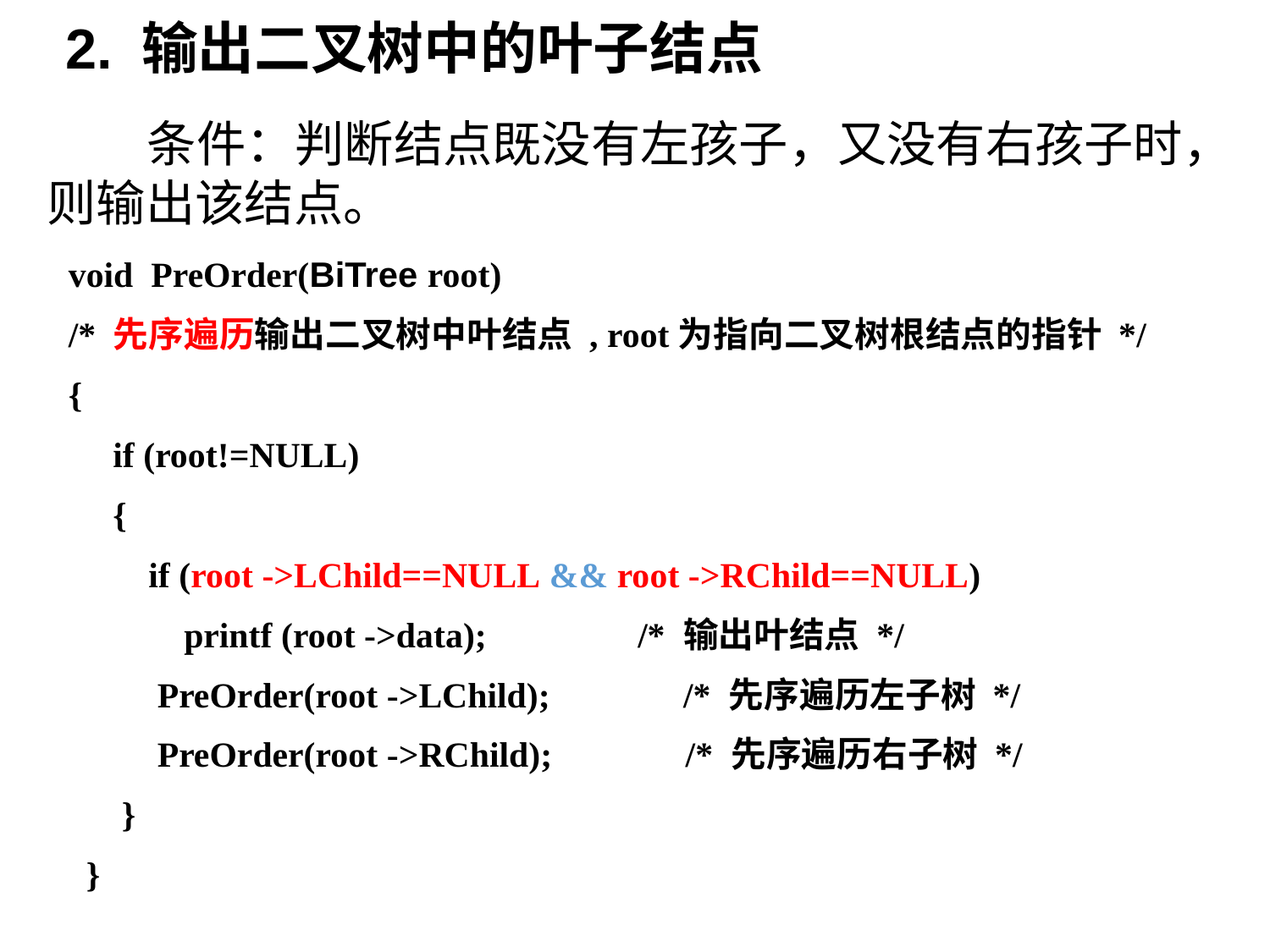

2. 输出二叉树中的叶子结点
        条件：判断结点既没有左孩子，又没有右孩子时，则输出该结点。
void  PreOrder(BiTree root)
/* 先序遍历输出二叉树中叶结点 , root为指向二叉树根结点的指针 */
{
     if (root!=NULL)
     {
         if (root ->LChild==NULL && root ->RChild==NULL)
             printf (root ->data);                 /* 输出叶结点 */
          PreOrder(root ->LChild);               /* 先序遍历左子树 */
          PreOrder(root ->RChild);               /* 先序遍历右子树 */
      }
  }